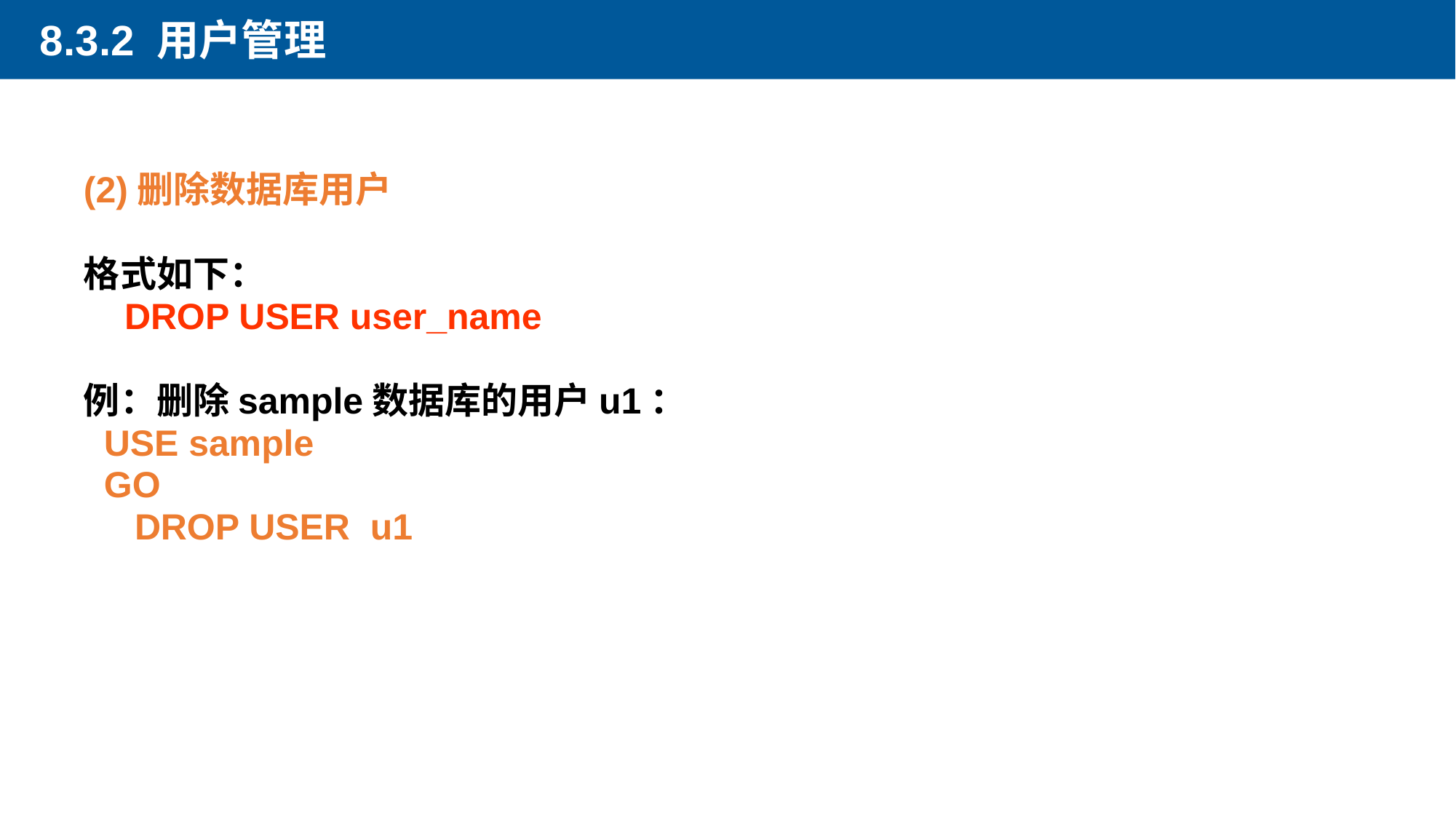

8.3.2 用户管理

(2)删除数据库用户

格式如下：
    DROP USER user_name

例：删除sample数据库的用户u1：
  USE sample
  GO
     DROP USER  u1